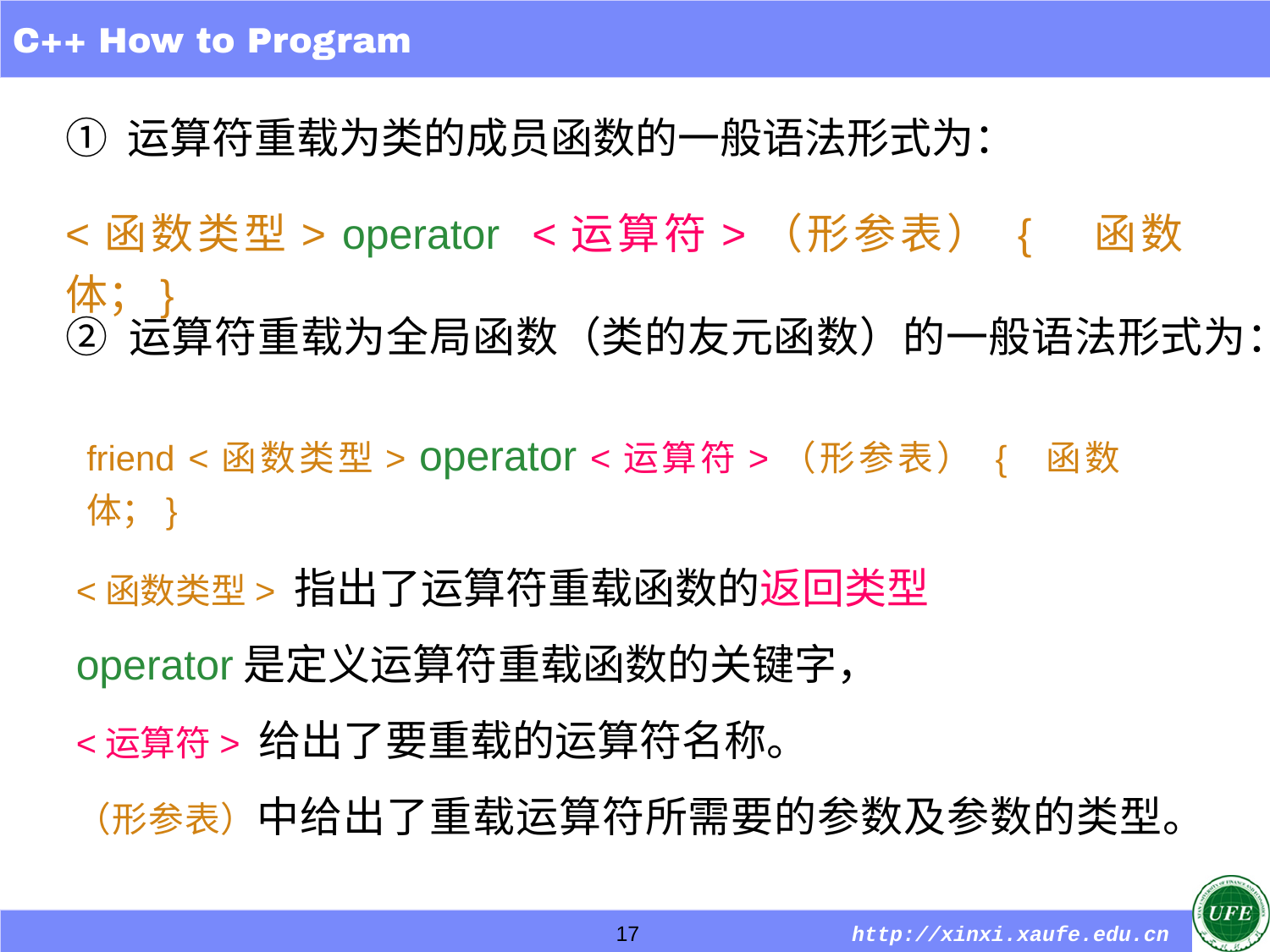

① 运算符重载为类的成员函数的一般语法形式为：
<函数类型> operator  <运算符>（形参表） {   函数体；}
② 运算符重载为全局函数（类的友元函数）的一般语法形式为：
friend <函数类型> operator <运算符>（形参表） {  函数体；}
<函数类型> 指出了运算符重载函数的返回类型
operator是定义运算符重载函数的关键字，
<运算符> 给出了要重载的运算符名称。
（形参表）中给出了重载运算符所需要的参数及参数的类型。
17